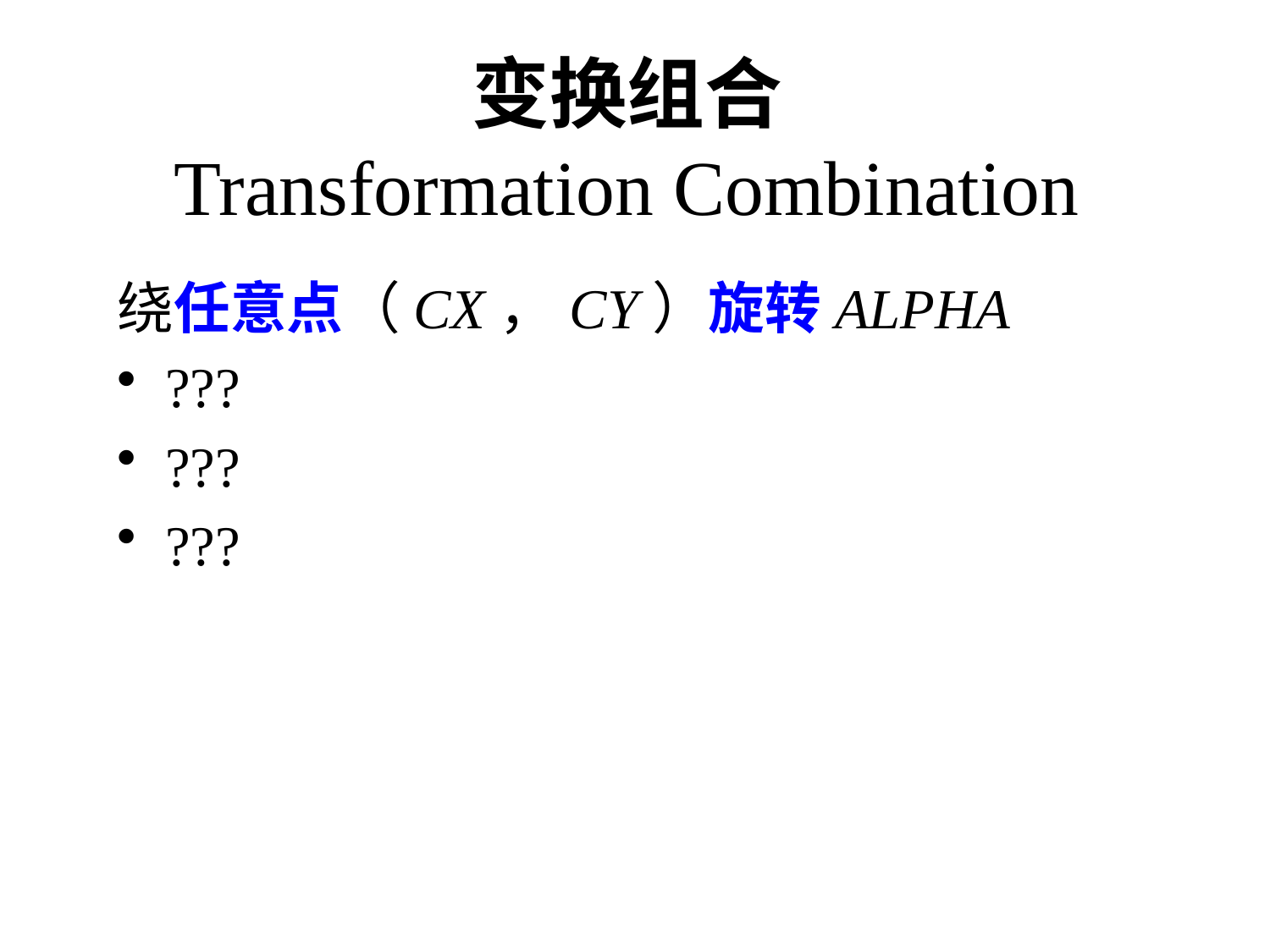

# 变换组合 Transformation Combination
绕任意点（CX，CY）旋转ALPHA
???
???
???